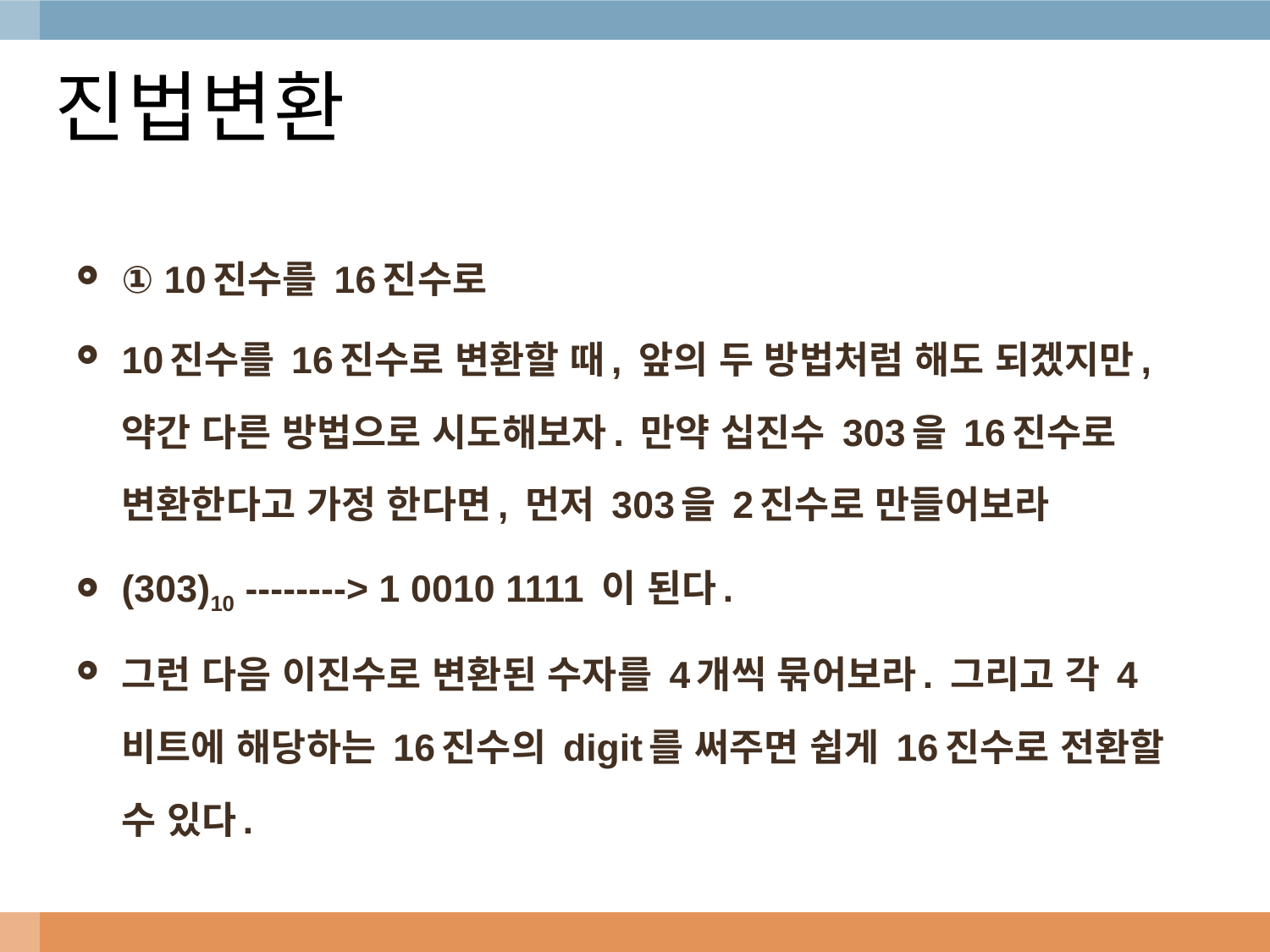

# 진법변환
① 10진수를 16진수로
10진수를 16진수로 변환할 때, 앞의 두 방법처럼 해도 되겠지만, 약간 다른 방법으로 시도해보자. 만약 십진수 303을 16진수로 변환한다고 가정 한다면, 먼저 303을 2진수로 만들어보라
(303)10 --------> 1 0010 1111 이 된다.
그런 다음 이진수로 변환된 수자를 4개씩 묶어보라. 그리고 각 4비트에 해당하는 16진수의 digit를 써주면 쉽게 16진수로 전환할 수 있다.